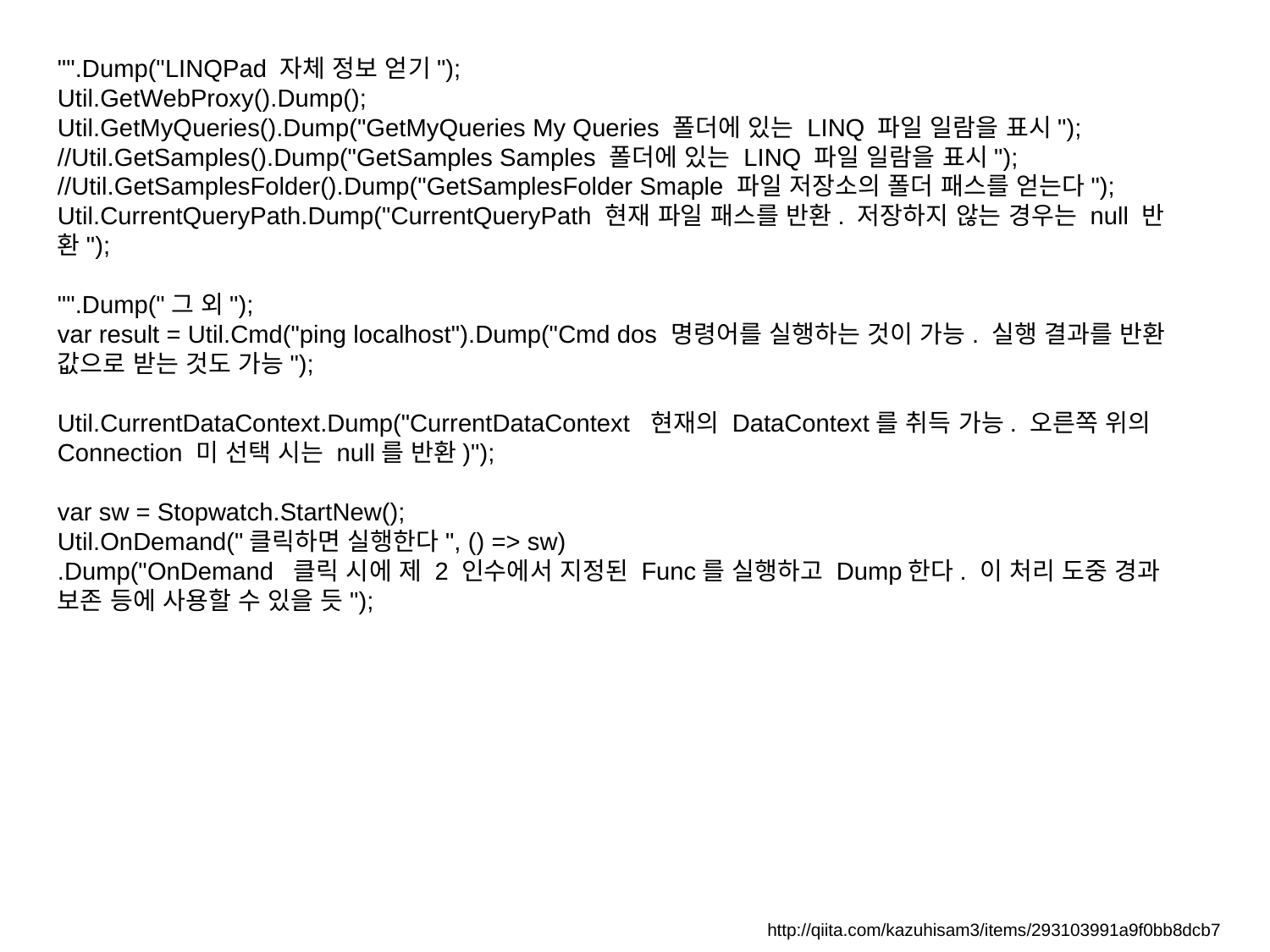

"".Dump("LINQPad 자체 정보 얻기");
Util.GetWebProxy().Dump();
Util.GetMyQueries().Dump("GetMyQueries My Queries 폴더에 있는 LINQ 파일 일람을 표시");
//Util.GetSamples().Dump("GetSamples Samples 폴더에 있는 LINQ 파일 일람을 표시");
//Util.GetSamplesFolder().Dump("GetSamplesFolder Smaple 파일 저장소의 폴더 패스를 얻는다");
Util.CurrentQueryPath.Dump("CurrentQueryPath 현재 파일 패스를 반환. 저장하지 않는 경우는 null 반환");

"".Dump("그 외");
var result = Util.Cmd("ping localhost").Dump("Cmd dos 명령어를 실행하는 것이 가능. 실행 결과를 반환 값으로 받는 것도 가능");

Util.CurrentDataContext.Dump("CurrentDataContext  현재의 DataContext를 취득 가능. 오른쪽 위의 Connection 미 선택 시는 null를 반환)");

var sw = Stopwatch.StartNew();
Util.OnDemand("클릭하면 실행한다", () => sw)
.Dump("OnDemand  클릭 시에 제 2 인수에서 지정된 Func를 실행하고 Dump한다. 이 처리 도중 경과 보존 등에 사용할 수 있을 듯");
http://qiita.com/kazuhisam3/items/293103991a9f0bb8dcb7